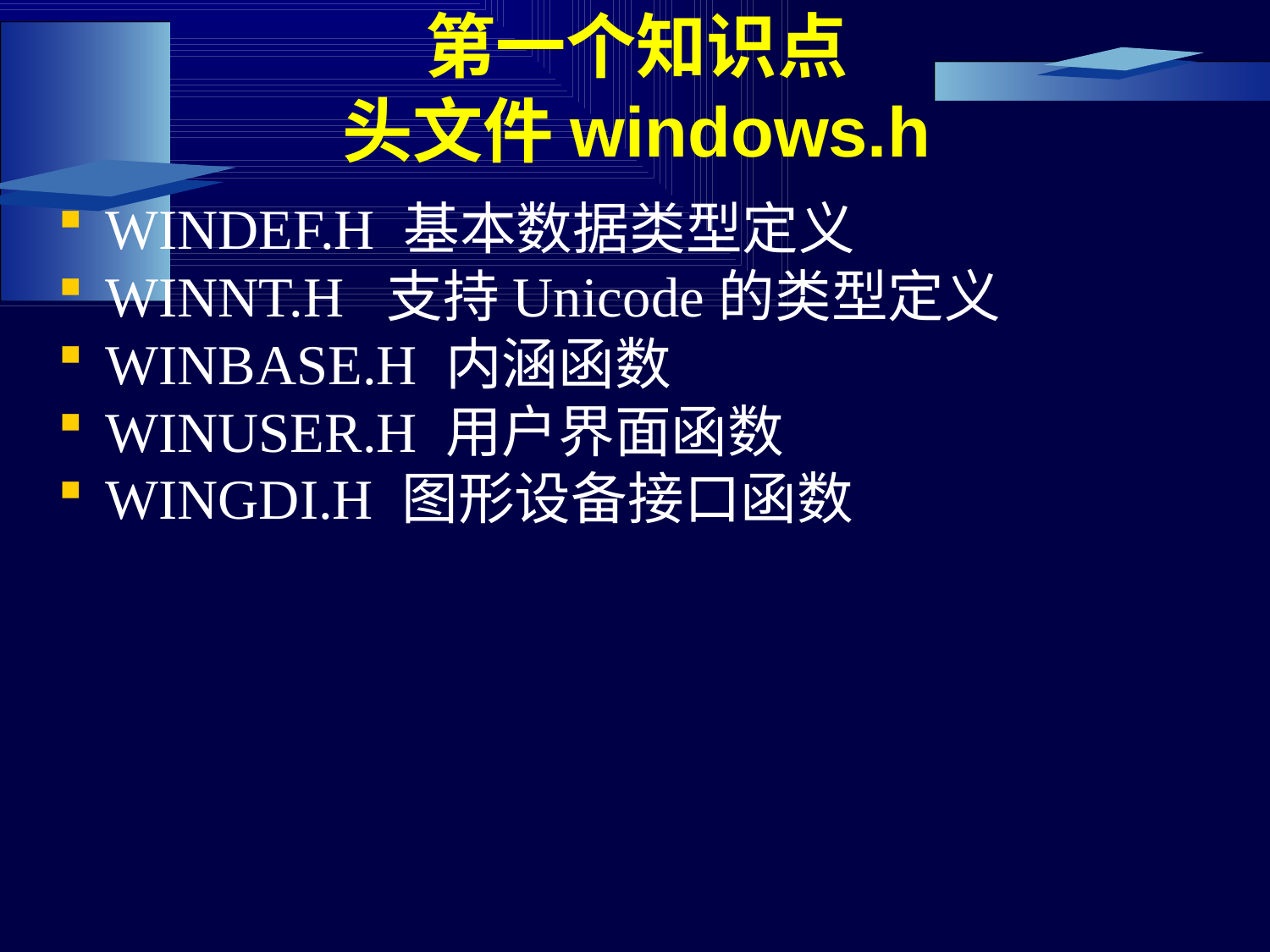

# 第一个知识点 头文件windows.h
WINDEF.H 基本数据类型定义
WINNT.H  支持Unicode的类型定义
WINBASE.H 内涵函数
WINUSER.H 用户界面函数
WINGDI.H 图形设备接口函数